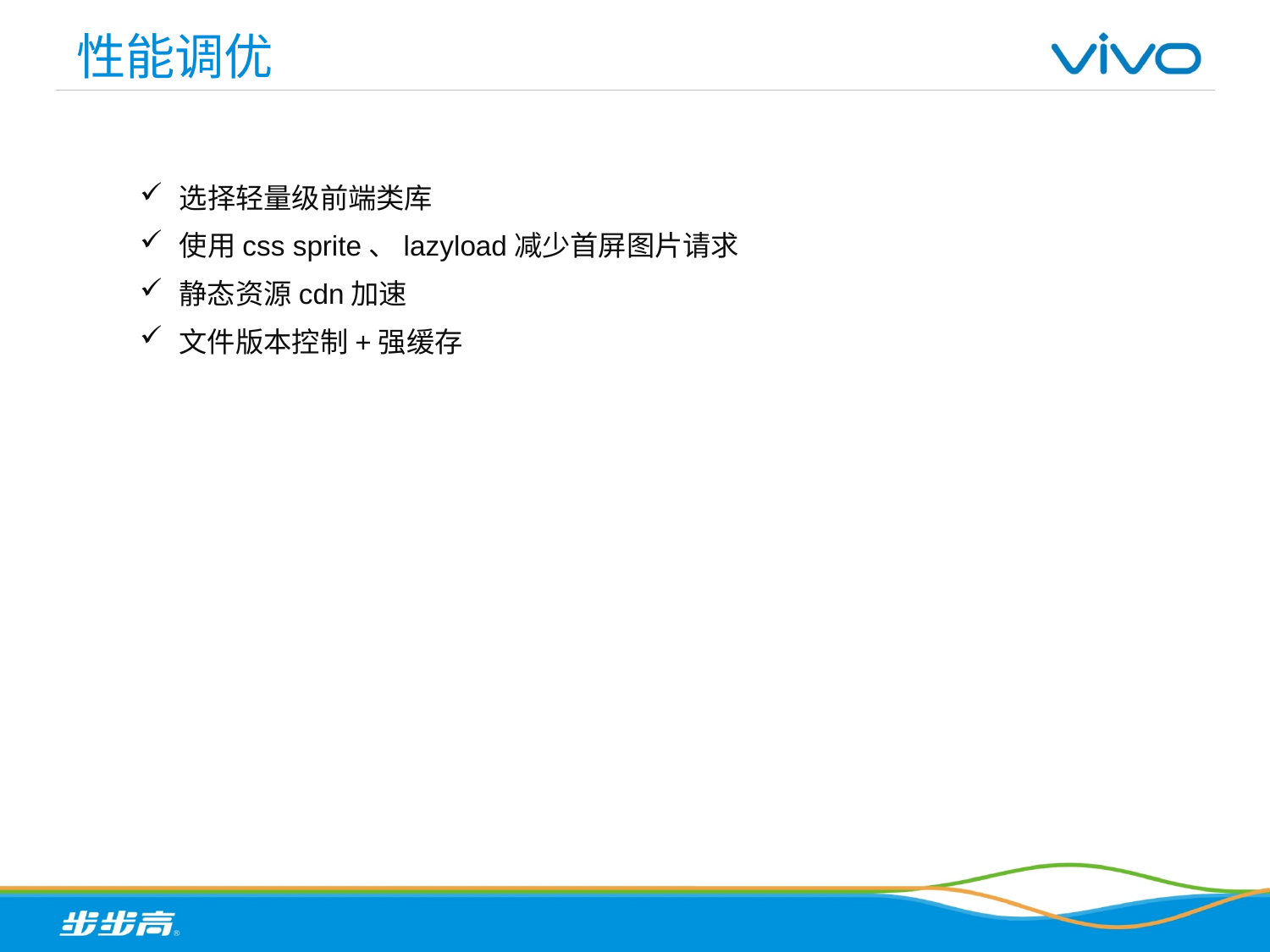

# 性能调优

选择轻量级前端类库
使用css sprite、lazyload减少首屏图片请求
静态资源cdn加速
文件版本控制+强缓存